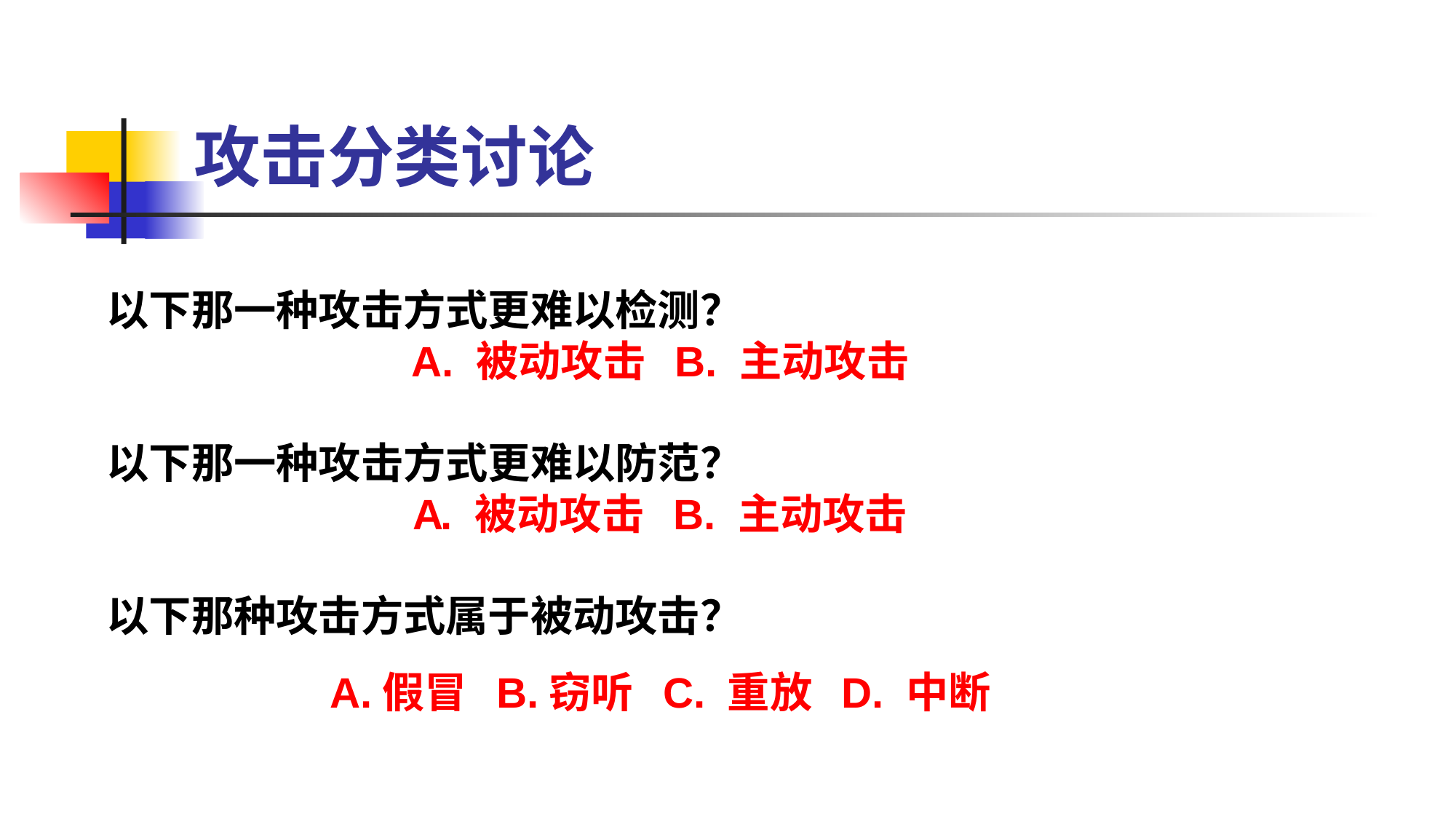

# 攻击分类讨论
以下那一种攻击方式更难以检测？
A. 被动攻击  B. 主动攻击

以下那一种攻击方式更难以防范？
被动攻击  B. 主动攻击

以下那种攻击方式属于被动攻击？
A.假冒  B.窃听  C. 重放  D. 中断